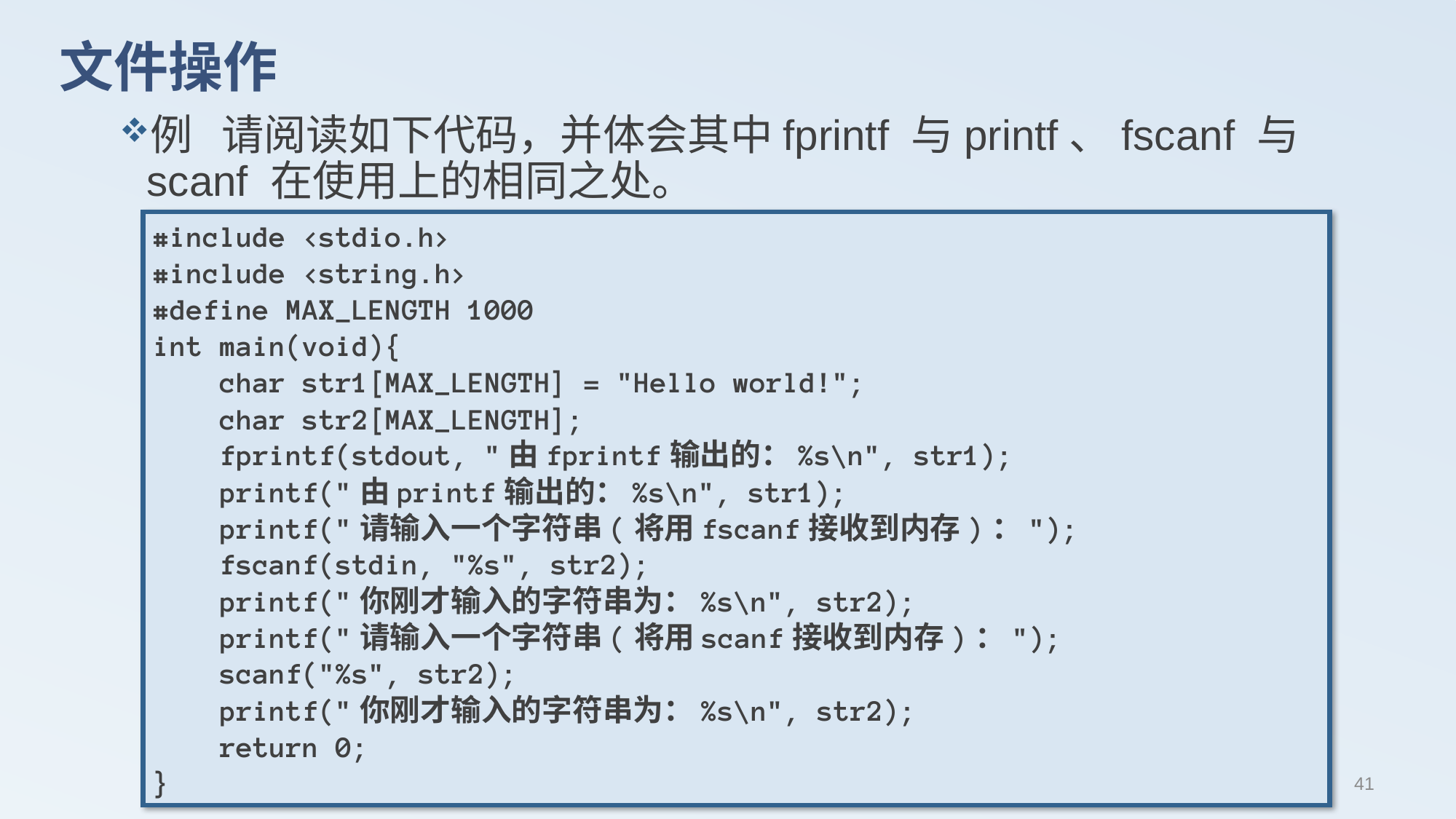

# 文件操作
例   请阅读如下代码，并体会其中fprintf 与printf、fscanf 与scanf 在使用上的相同之处。
#include <stdio.h>
#include <string.h>
#define MAX_LENGTH 1000
int main(void){
    char str1[MAX_LENGTH] = "Hello world!";
    char str2[MAX_LENGTH];
    fprintf(stdout, "由fprintf输出的：%s\n", str1);
    printf("由printf输出的：%s\n", str1);
    printf("请输入一个字符串(将用fscanf接收到内存)：");
    fscanf(stdin, "%s", str2);
    printf("你刚才输入的字符串为：%s\n", str2);
    printf("请输入一个字符串(将用scanf接收到内存)：");
    scanf("%s", str2);
    printf("你刚才输入的字符串为：%s\n", str2);
    return 0;
}